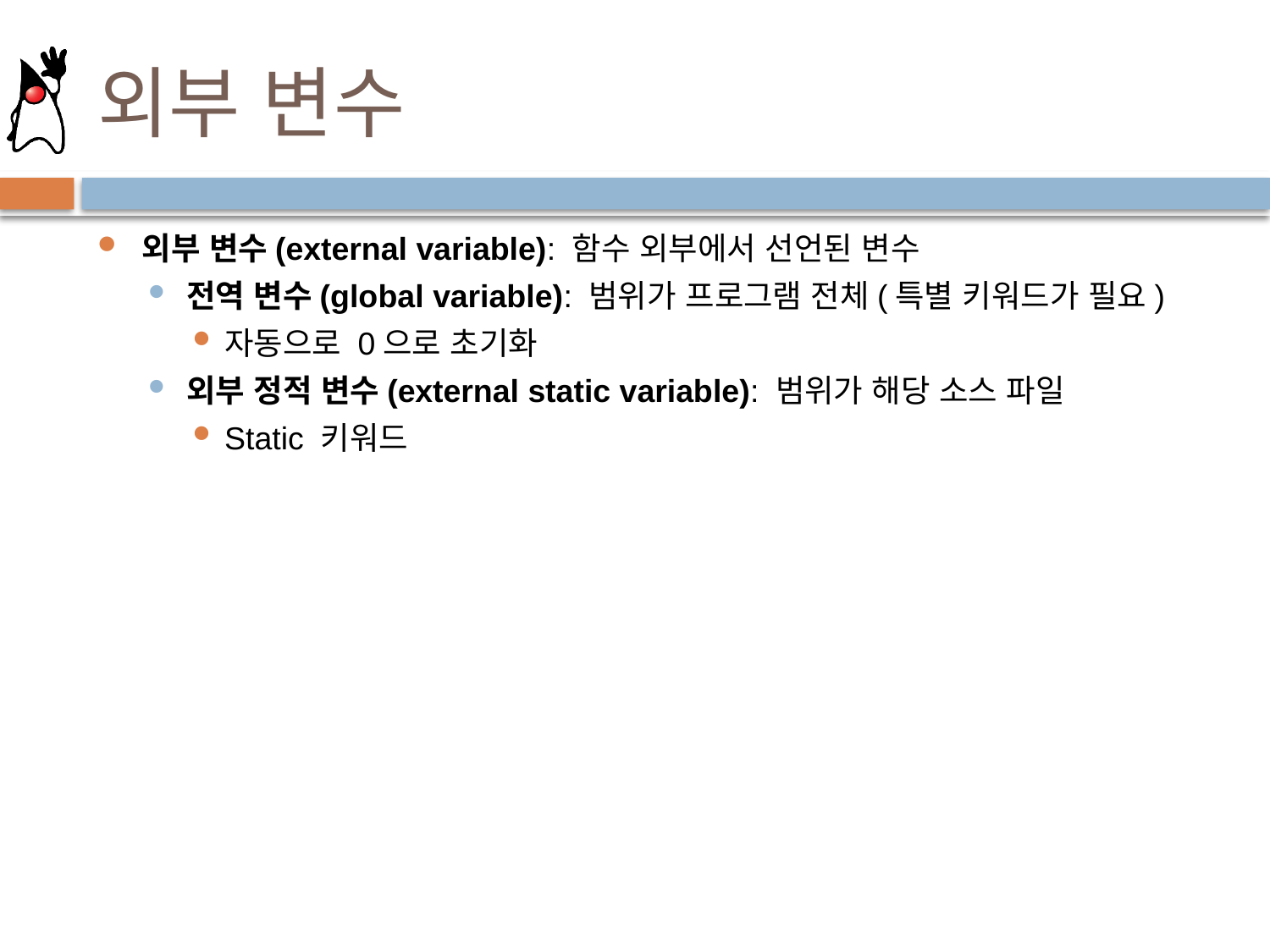

# 외부 변수
외부 변수(external variable): 함수 외부에서 선언된 변수
전역 변수(global variable): 범위가 프로그램 전체(특별 키워드가 필요)
자동으로 0으로 초기화
외부 정적 변수(external static variable): 범위가 해당 소스 파일
Static 키워드